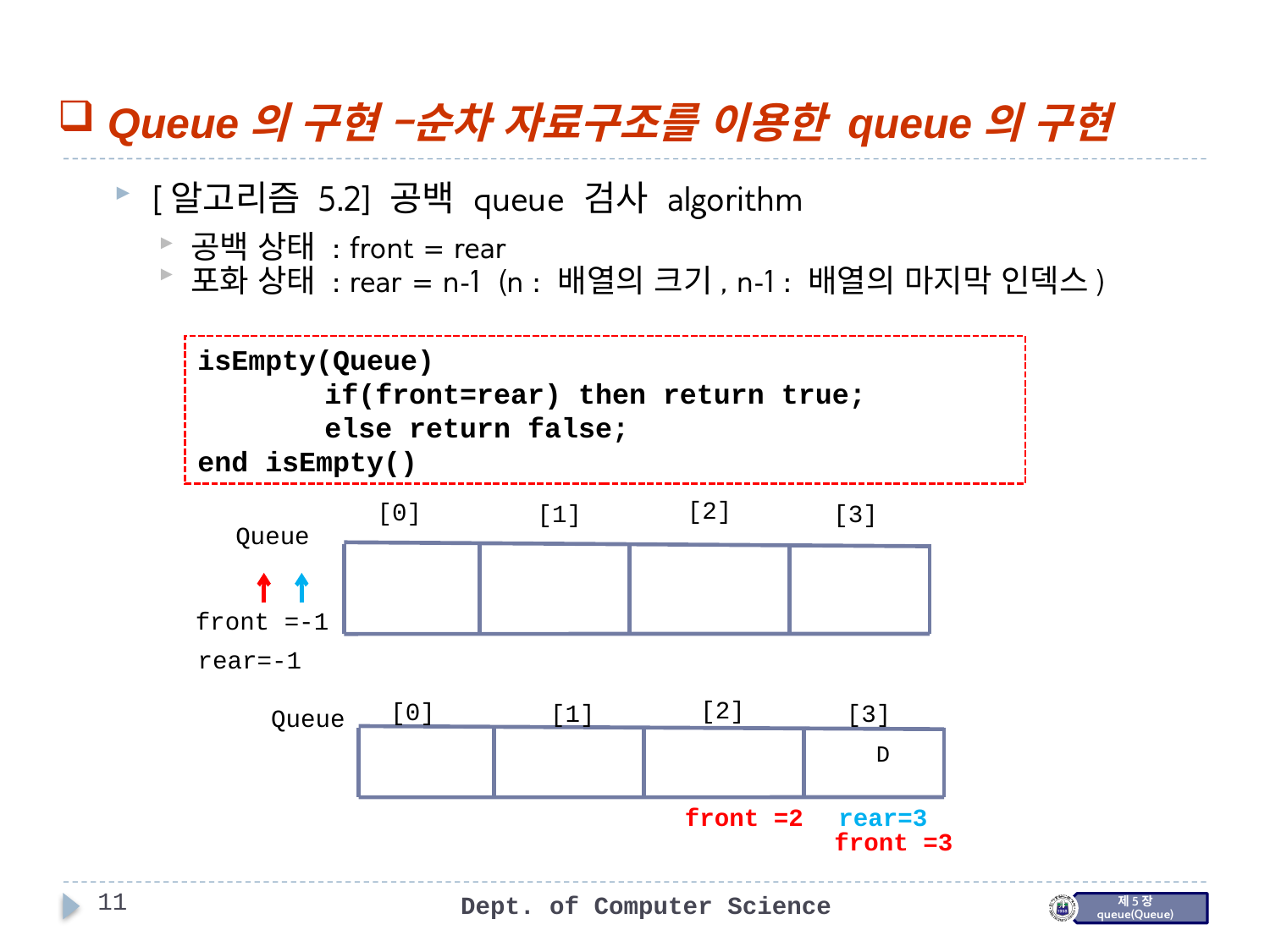

Queue의 구현 –순차 자료구조를 이용한 queue의 구현
[알고리즘 5.2] 공백 queue 검사 algorithm
공백 상태 : front = rear
포화 상태 : rear = n-1  (n : 배열의 크기, n-1 : 배열의 마지막 인덱스)

isEmpty(Queue)
	if(front=rear) then return true;
	else return false;
end isEmpty()
[2]
[0]
[1]
[3]
Queue
 front =-1
 rear=-1
[2]
[0]
[1]
[3]
Queue
D
 front =2
 rear=3
 front =3
11
Dept. of Computer Science